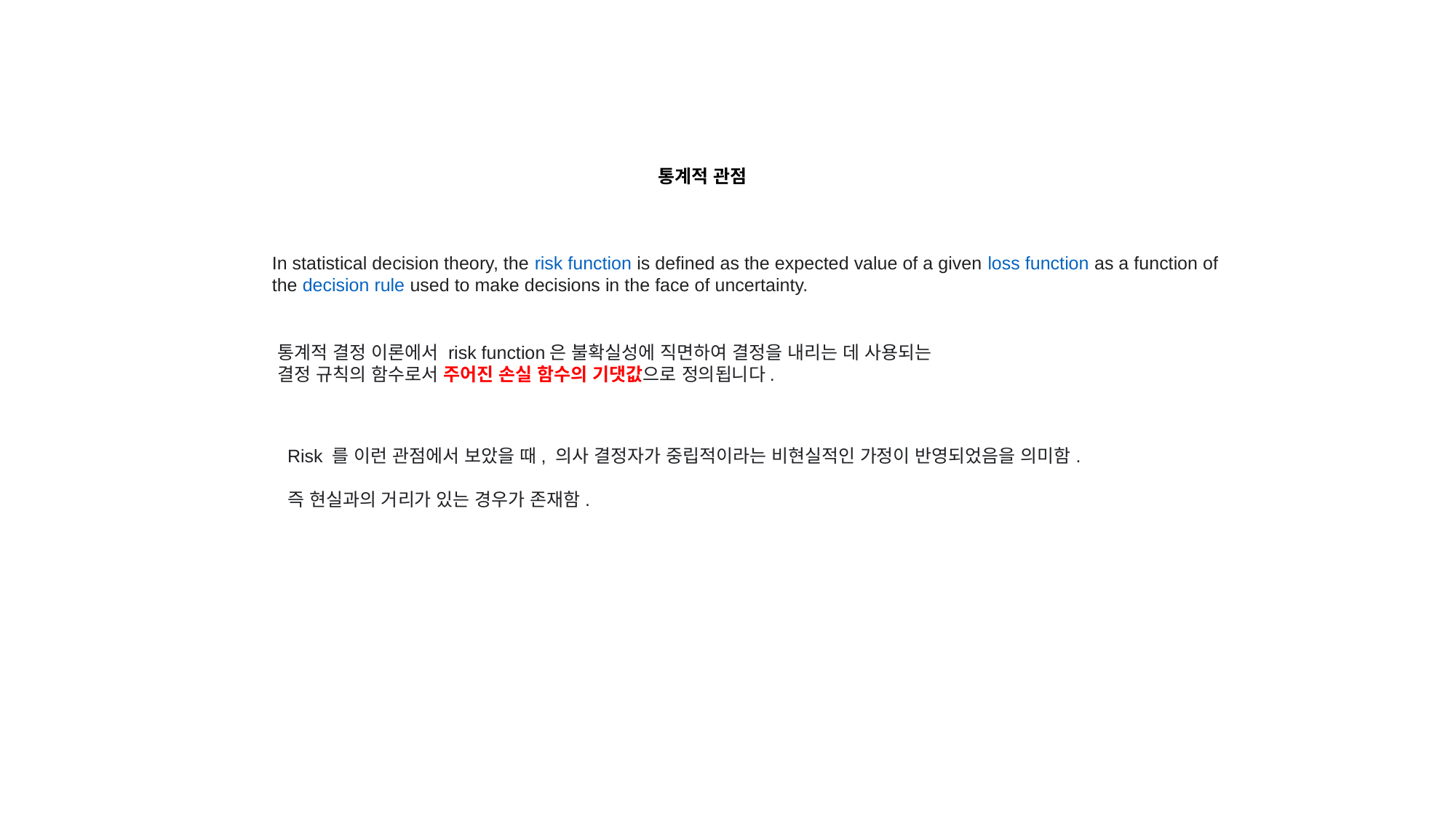

통계적 관점
In statistical decision theory, the risk function is defined as the expected value of a given loss function as a function of the decision rule used to make decisions in the face of uncertainty.
통계적 결정 이론에서 risk function은 불확실성에 직면하여 결정을 내리는 데 사용되는
결정 규칙의 함수로서 주어진 손실 함수의 기댓값으로 정의됩니다.
Risk 를 이런 관점에서 보았을 때, 의사 결정자가 중립적이라는 비현실적인 가정이 반영되었음을 의미함.

즉 현실과의 거리가 있는 경우가 존재함.